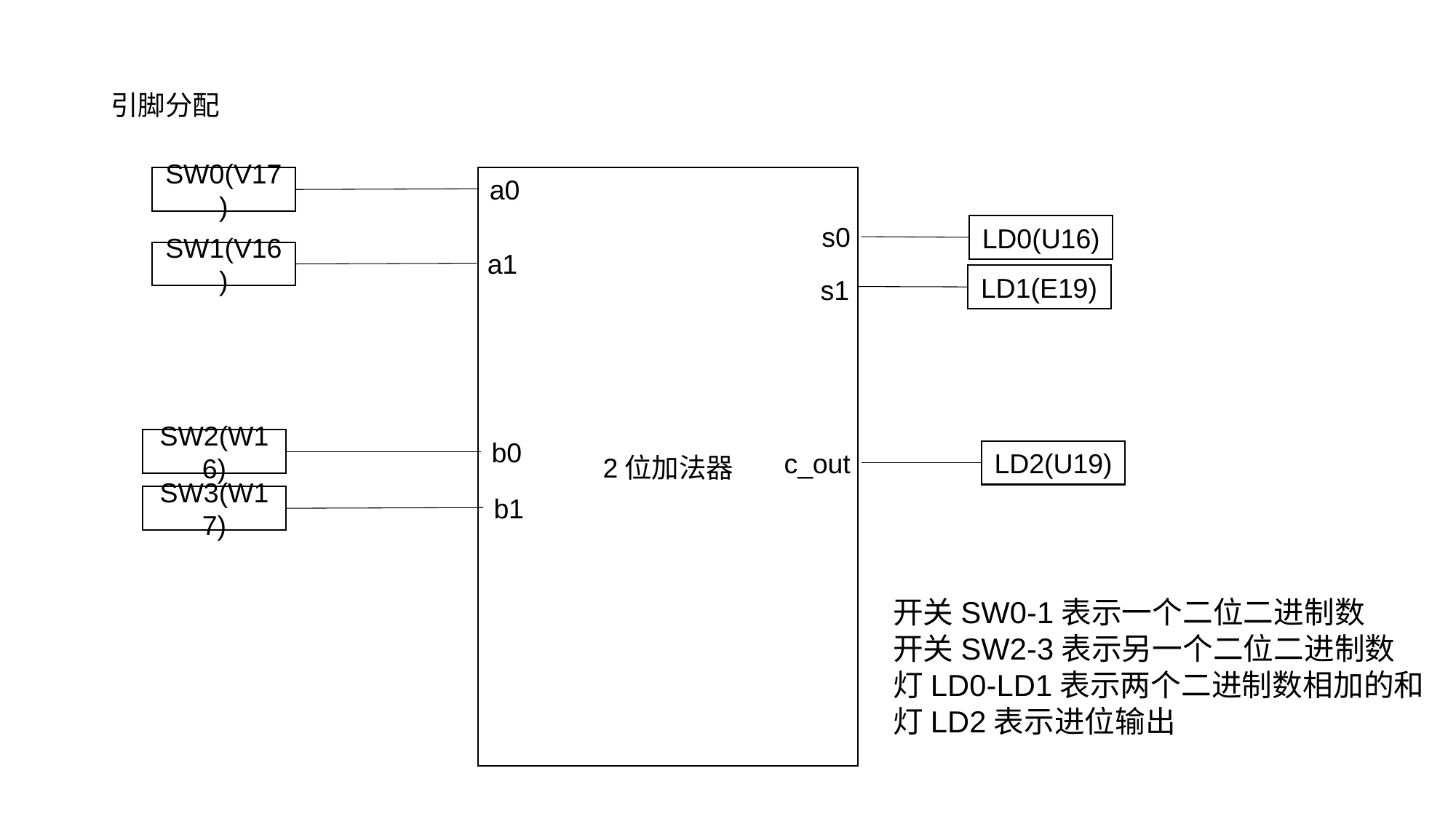

引脚分配
a0
SW0(V17)
2位加法器
s0
LD0(U16)
a1
SW1(V16)
LD1(E19)
s1
SW2(W16)
b0
c_out
LD2(U19)
b1
SW3(W17)
开关SW0-1表示一个二位二进制数
开关SW2-3表示另一个二位二进制数
灯LD0-LD1表示两个二进制数相加的和
灯LD2表示进位输出